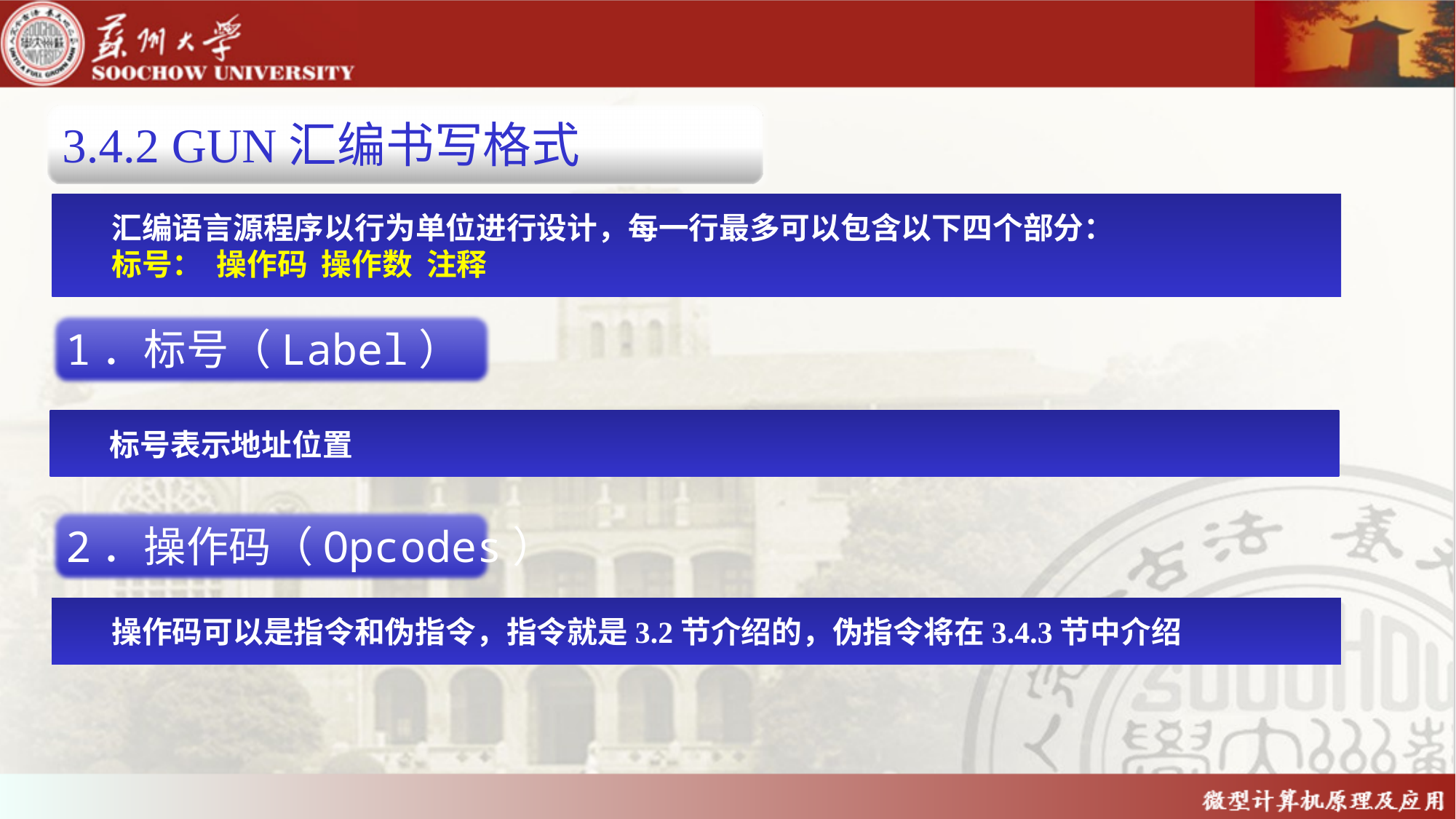

3.4.2 GUN汇编书写格式

汇编语言源程序以行为单位进行设计，每一行最多可以包含以下四个部分：
标号：  操作码  操作数  注释
1．标号（Label）
标号表示地址位置
2．操作码（Opcodes）
操作码可以是指令和伪指令，指令就是3.2节介绍的，伪指令将在3.4.3节中介绍